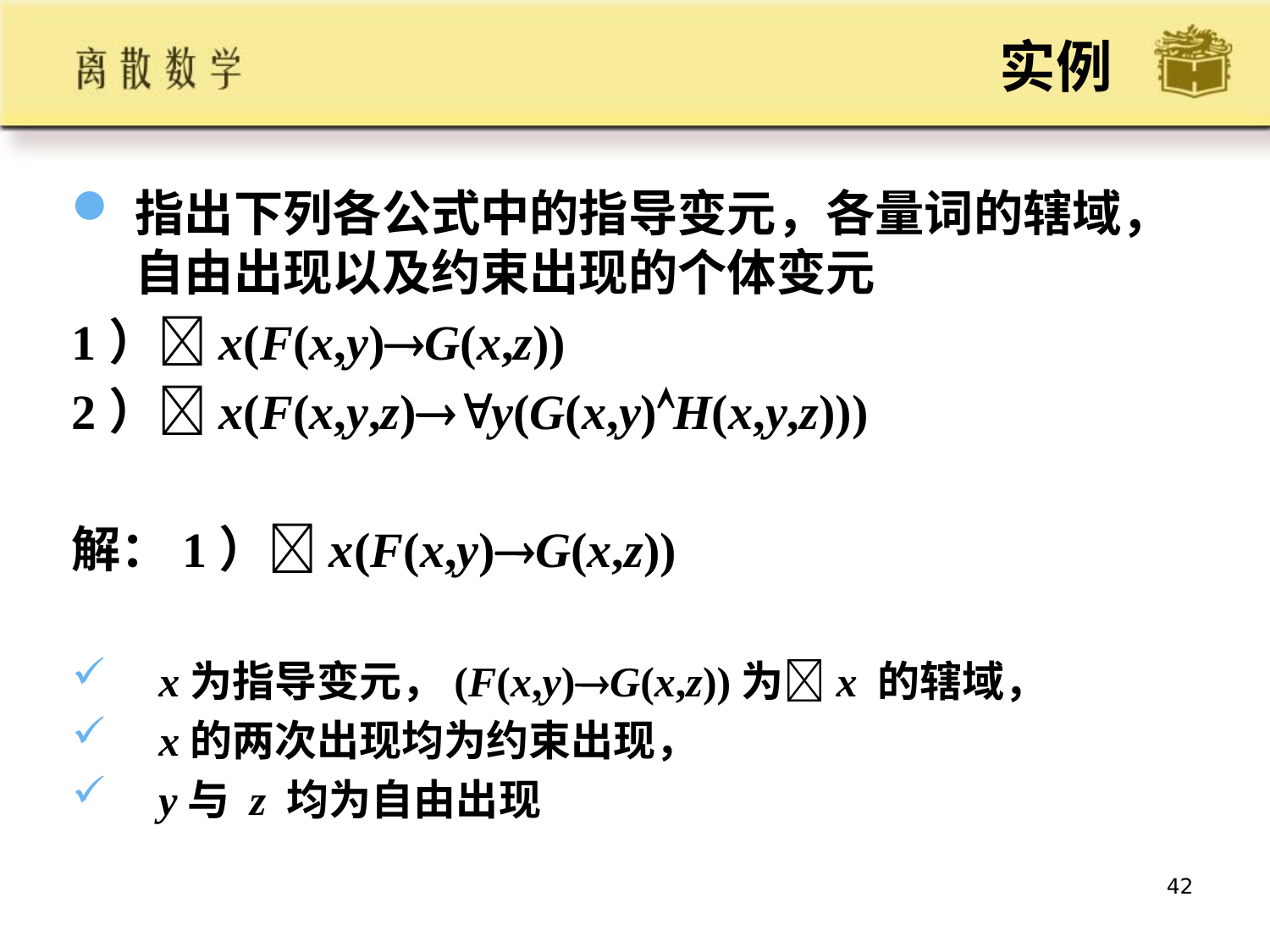

# 实例
指出下列各公式中的指导变元，各量词的辖域，自由出现以及约束出现的个体变元
1）∀x(F(x,y)→G(x,z))
2）∃x(F(x,y,z)→∀y(G(x,y)∧H(x,y,z)))

解：1）∀x(F(x,y)→G(x,z))

x为指导变元，(F(x,y)→G(x,z))为∀x 的辖域，
x的两次出现均为约束出现，
y与 z 均为自由出现

42